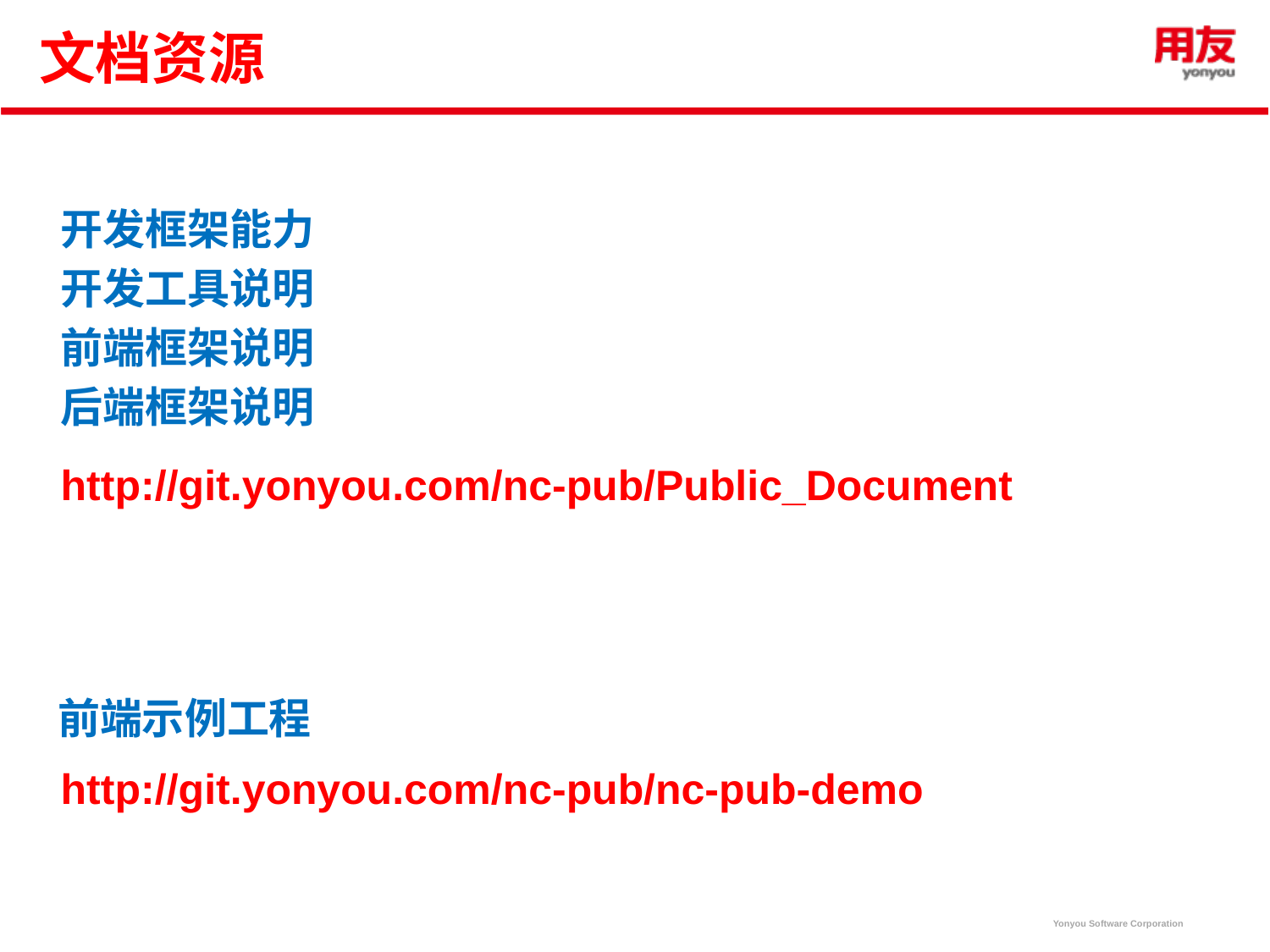

文档资源
开发框架能力
开发工具说明
前端框架说明
后端框架说明
http://git.yonyou.com/nc-pub/Public_Document
前端示例工程
http://git.yonyou.com/nc-pub/nc-pub-demo